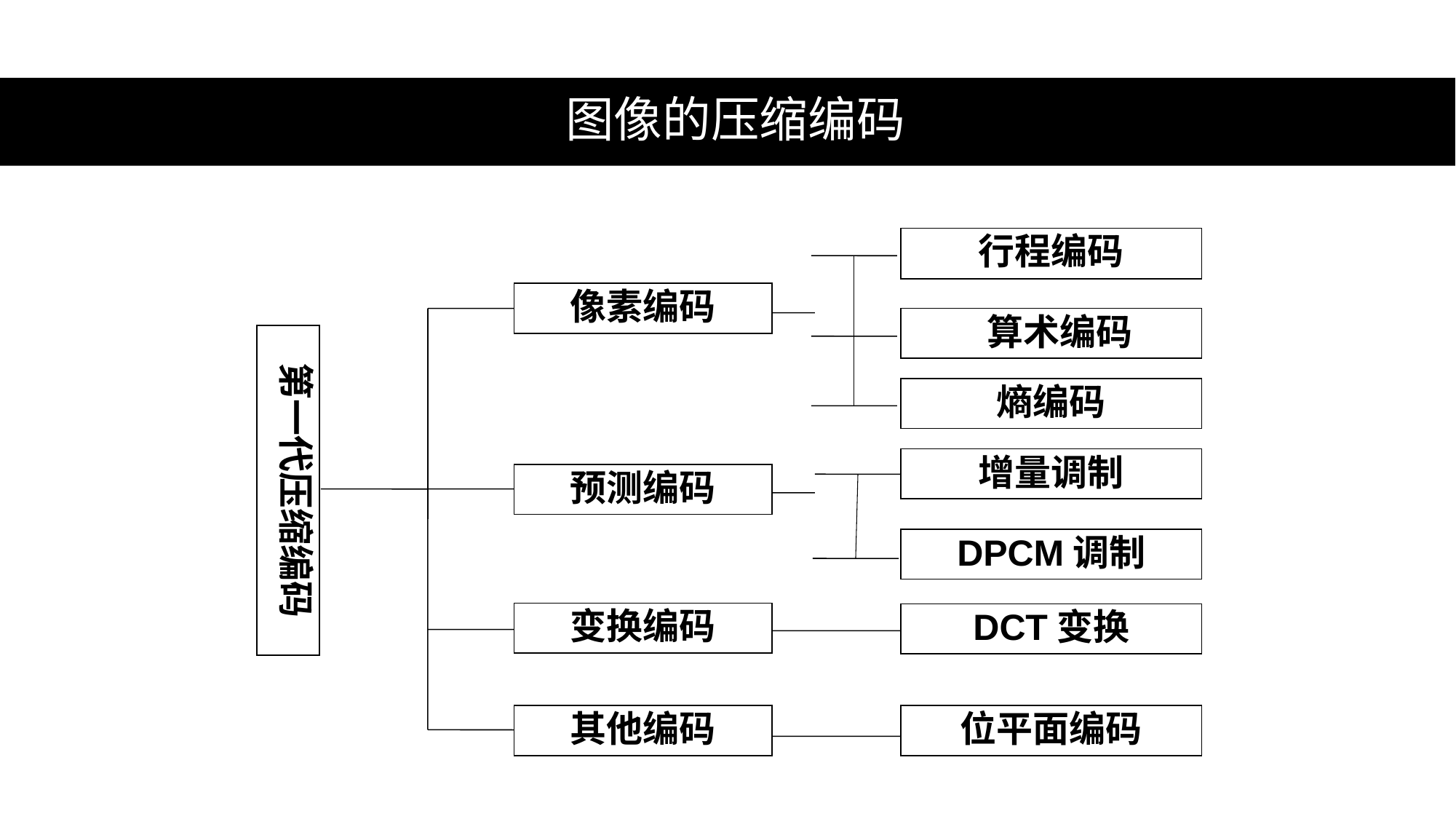

# 图像的压缩编码

行程编码

像素编码

 算术编码

第一代压缩编码

熵编码

增量调制
预测编码

DPCM调制

变换编码
DCT变换

其他编码
位平面编码